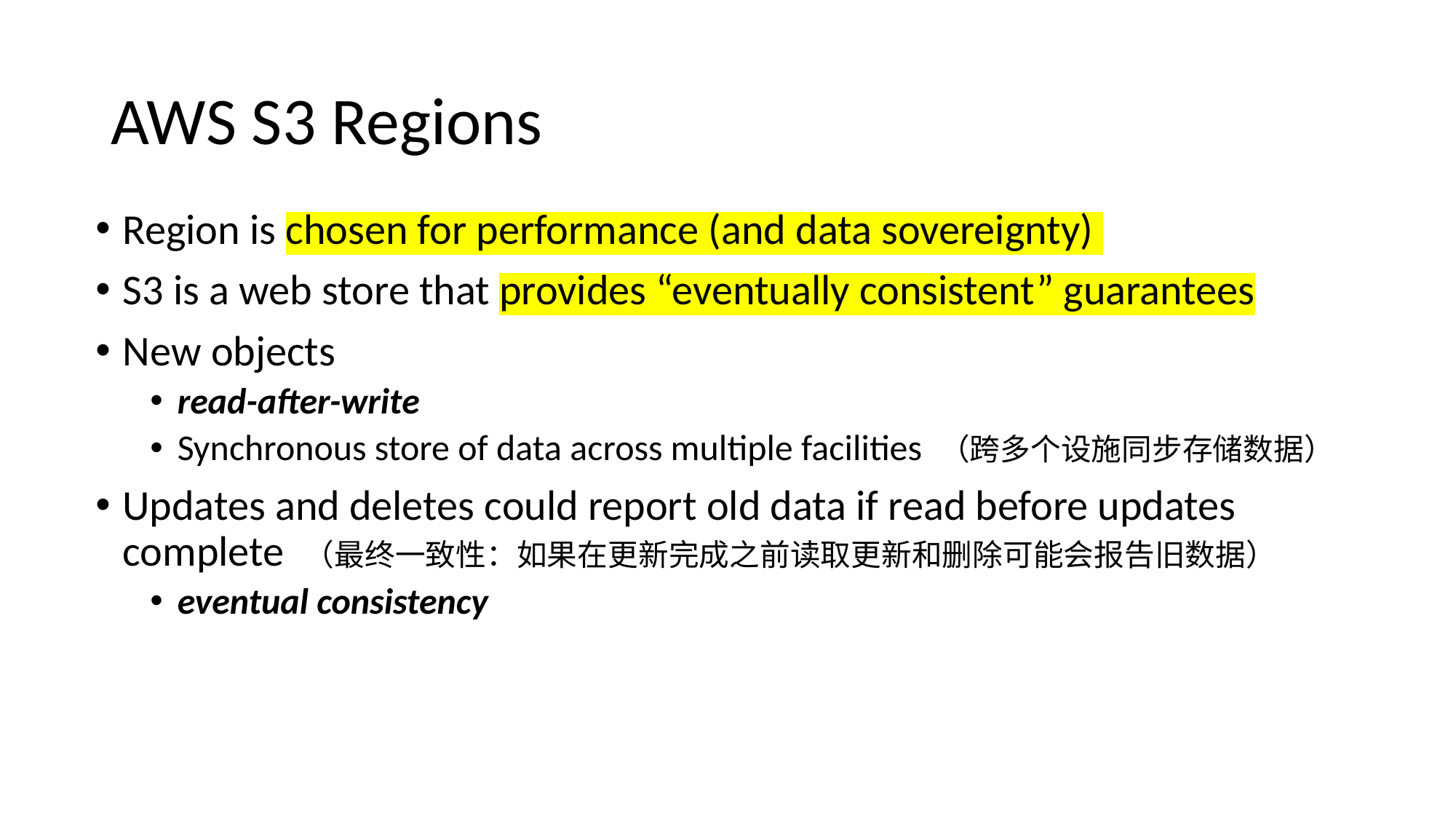

# AWS S3 Regions
Region is chosen for performance (and data sovereignty)
S3 is a web store that provides “eventually consistent” guarantees
New objects
read-after-write
Synchronous store of data across multiple facilities （跨多个设施同步存储数据）
Updates and deletes could report old data if read before updates complete （最终一致性：如果在更新完成之前读取更新和删除可能会报告旧数据）
eventual consistency